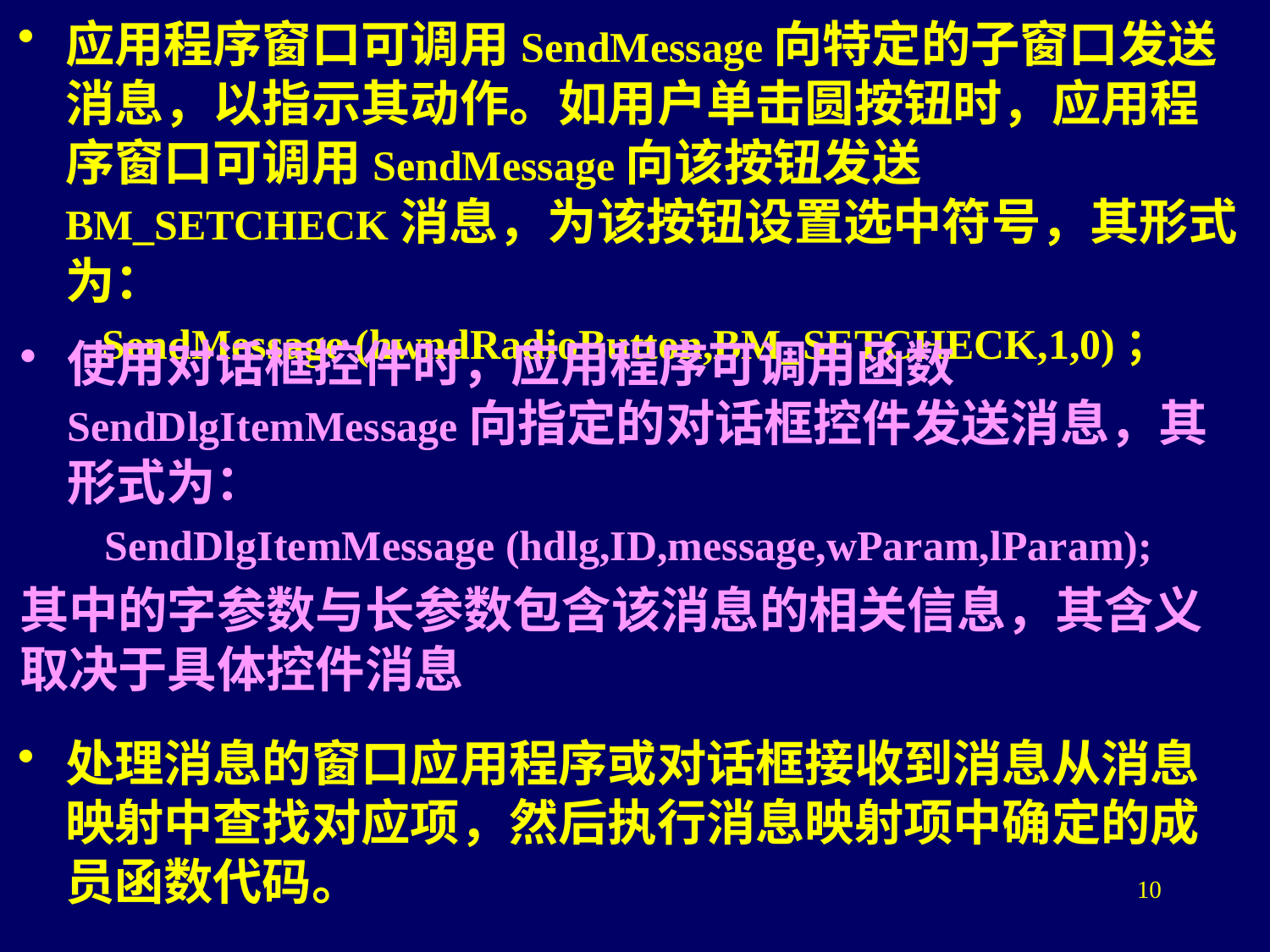

应用程序窗口可调用SendMessage向特定的子窗口发送消息，以指示其动作。如用户单击圆按钮时，应用程序窗口可调用SendMessage向该按钮发送BM_SETCHECK消息，为该按钮设置选中符号，其形式为：
        SendMessage (hwndRadioButton,BM_SETCHECK,1,0)；
使用对话框控件时，应用程序可调用函数SendDlgItemMessage向指定的对话框控件发送消息，其形式为：
        SendDlgItemMessage (hdlg,ID,message,wParam,lParam);
其中的字参数与长参数包含该消息的相关信息，其含义取决于具体控件消息
处理消息的窗口应用程序或对话框接收到消息从消息映射中查找对应项，然后执行消息映射项中确定的成员函数代码。
10